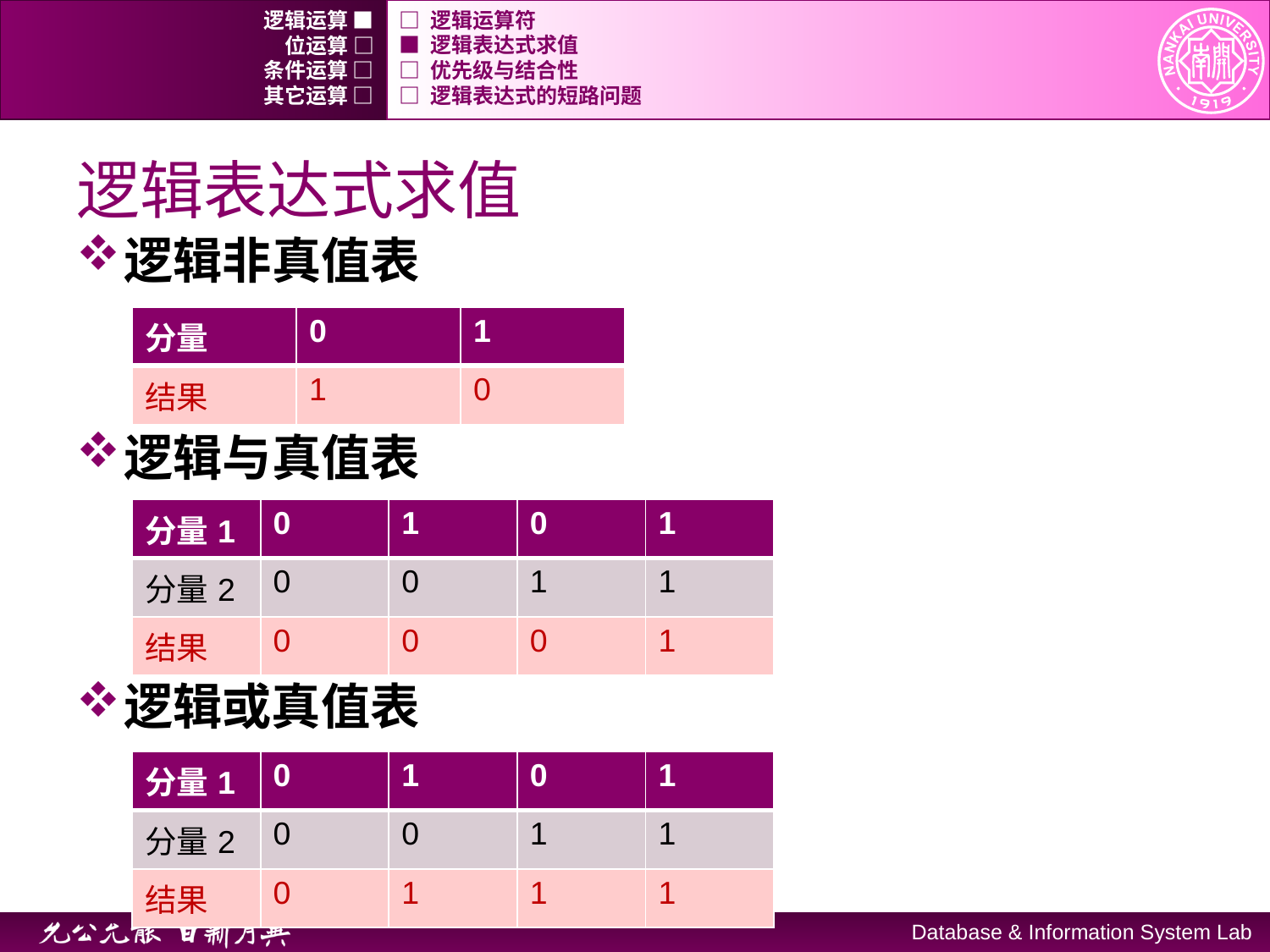

逻辑运算 ■
□ 逻辑运算符
位运算 □
■ 逻辑表达式求值
条件运算 □
□ 优先级与结合性
其它运算 □
□ 逻辑表达式的短路问题

# 逻辑表达式求值
逻辑非真值表
| 分量 | 0 | 1 |
| --- | --- | --- |
| 结果 | 1 | 0 |
逻辑与真值表
| 分量1 | 0 | 1 | 0 | 1 |
| --- | --- | --- | --- | --- |
| 分量2 | 0 | 0 | 1 | 1 |
| 结果 | 0 | 0 | 0 | 1 |
逻辑或真值表
| 分量1 | 0 | 1 | 0 | 1 |
| --- | --- | --- | --- | --- |
| 分量2 | 0 | 0 | 1 | 1 |
| 结果 | 0 | 1 | 1 | 1 |